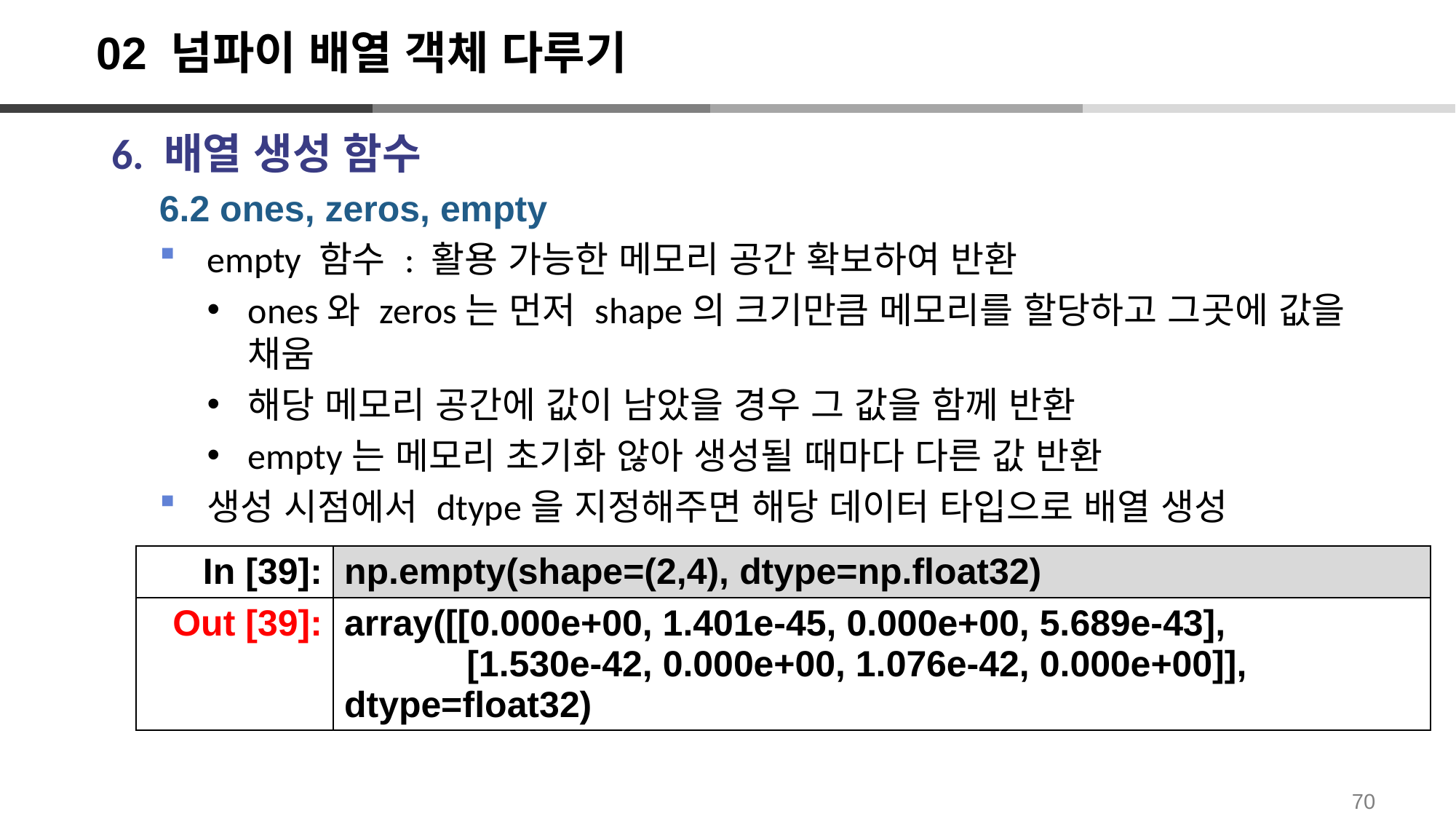

# 02 넘파이 배열 객체 다루기
6. 배열 생성 함수
6.2 ones, zeros, empty
empty 함수 : 활용 가능한 메모리 공간 확보하여 반환
ones와 zeros는 먼저 shape의 크기만큼 메모리를 할당하고 그곳에 값을 채움
해당 메모리 공간에 값이 남았을 경우 그 값을 함께 반환
empty는 메모리 초기화 않아 생성될 때마다 다른 값 반환
생성 시점에서 dtype을 지정해주면 해당 데이터 타입으로 배열 생성
| In [39]: | np.empty(shape=(2,4), dtype=np.float32) |
| --- | --- |
| Out [39]: | array([[0.000e+00, 1.401e-45, 0.000e+00, 5.689e-43], [1.530e-42, 0.000e+00, 1.076e-42, 0.000e+00]], dtype=float32) |